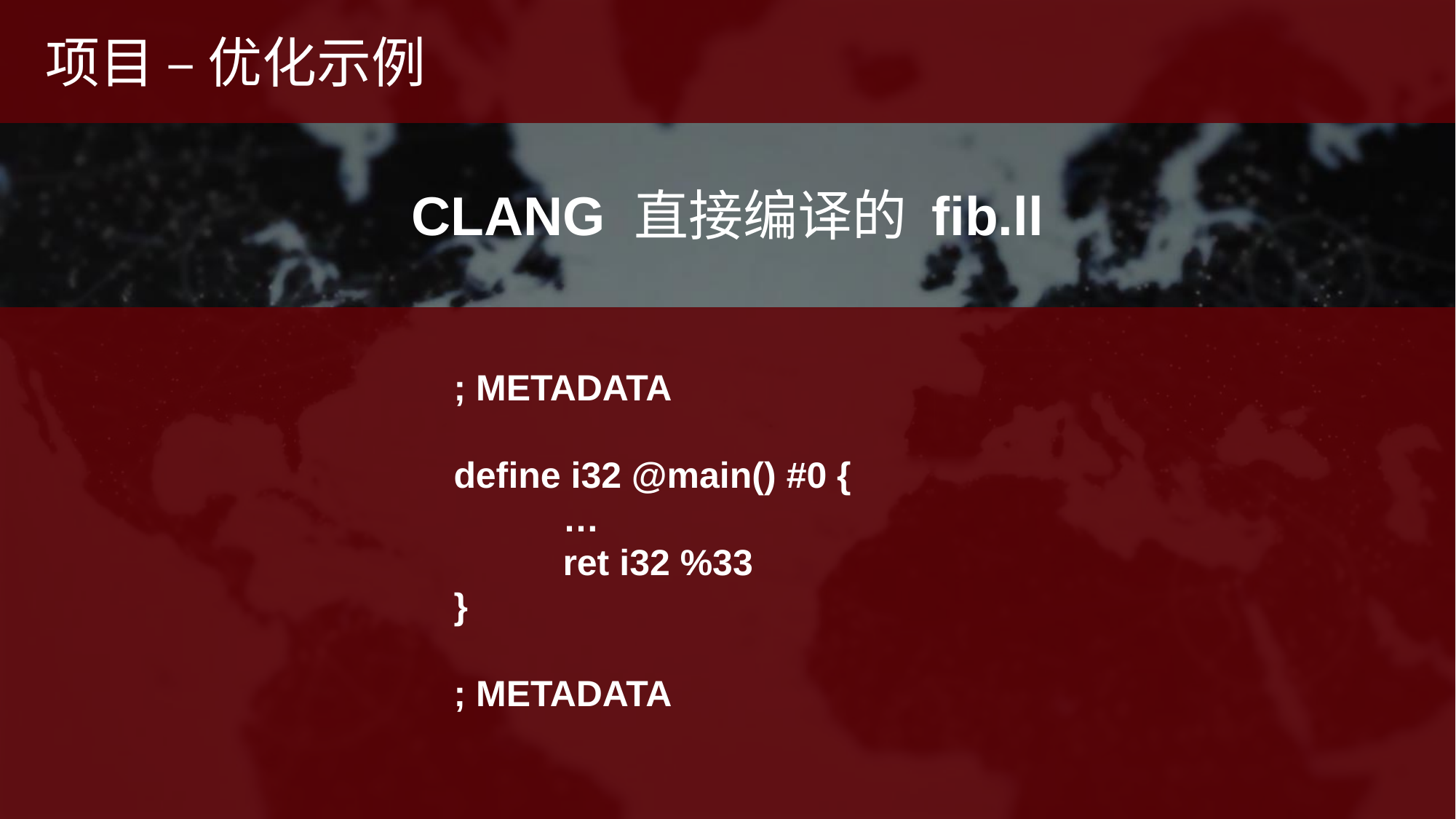

项目 – 优化示例
CLANG 直接编译的 fib.ll

; METADATA

define i32 @main() #0 {
	…
	ret i32 %33
}

; METADATA